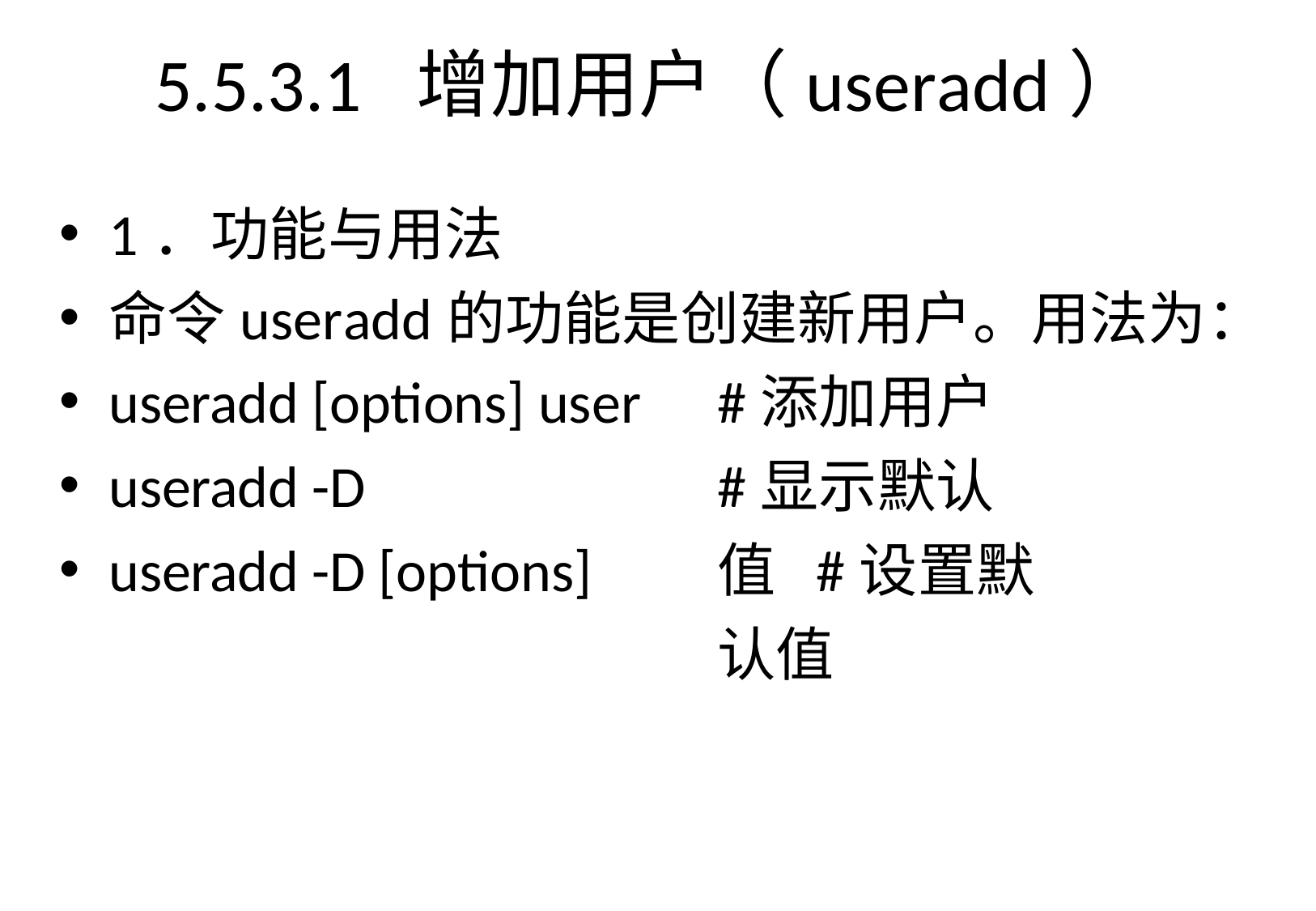

# 5.5.3.1	增加用户（useradd）
1．功能与用法
命令useradd的功能是创建新用户。用法为：
useradd [options] user
useradd -D
useradd -D [options]
#添加用户
#显示默认值  #设置默认值